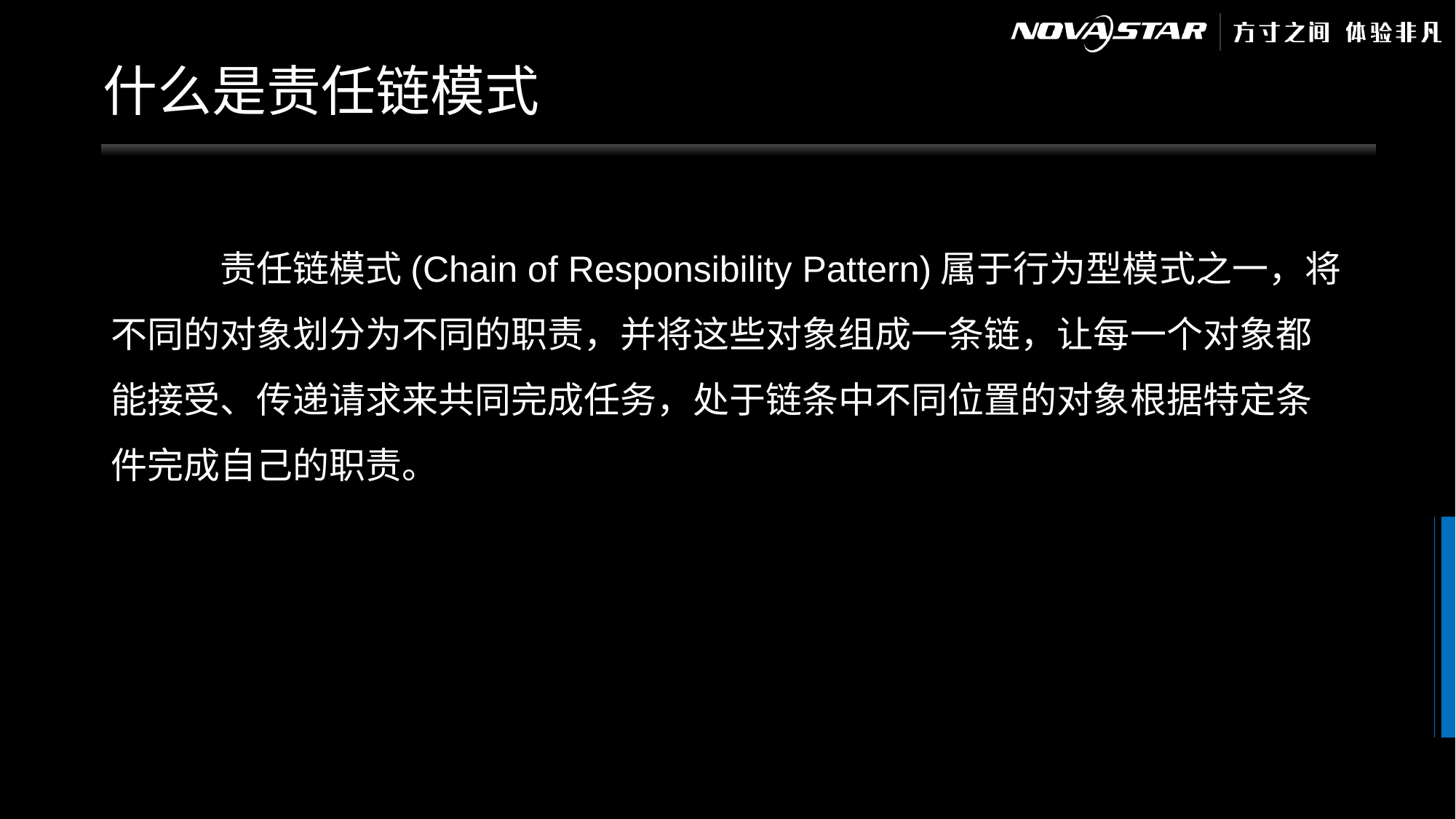

# 什么是责任链模式

	责任链模式(Chain of Responsibility Pattern)属于行为型模式之一，将不同的对象划分为不同的职责，并将这些对象组成一条链，让每一个对象都能接受、传递请求来共同完成任务，处于链条中不同位置的对象根据特定条件完成自己的职责。